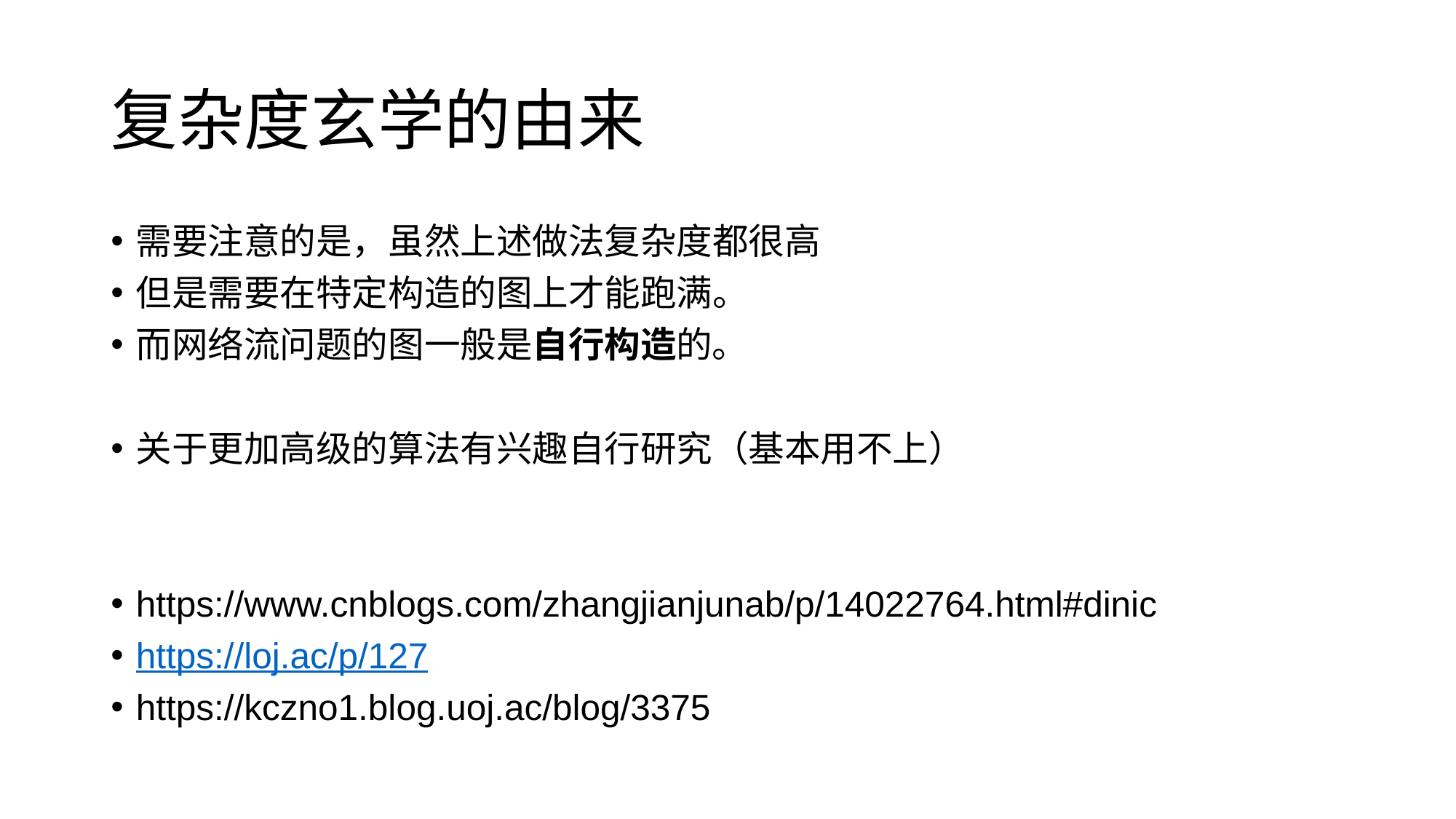

# 复杂度玄学的由来
需要注意的是，虽然上述做法复杂度都很高
但是需要在特定构造的图上才能跑满。
而网络流问题的图一般是自行构造的。

关于更加高级的算法有兴趣自行研究（基本用不上）

https://www.cnblogs.com/zhangjianjunab/p/14022764.html#dinic
https://loj.ac/p/127
https://kczno1.blog.uoj.ac/blog/3375